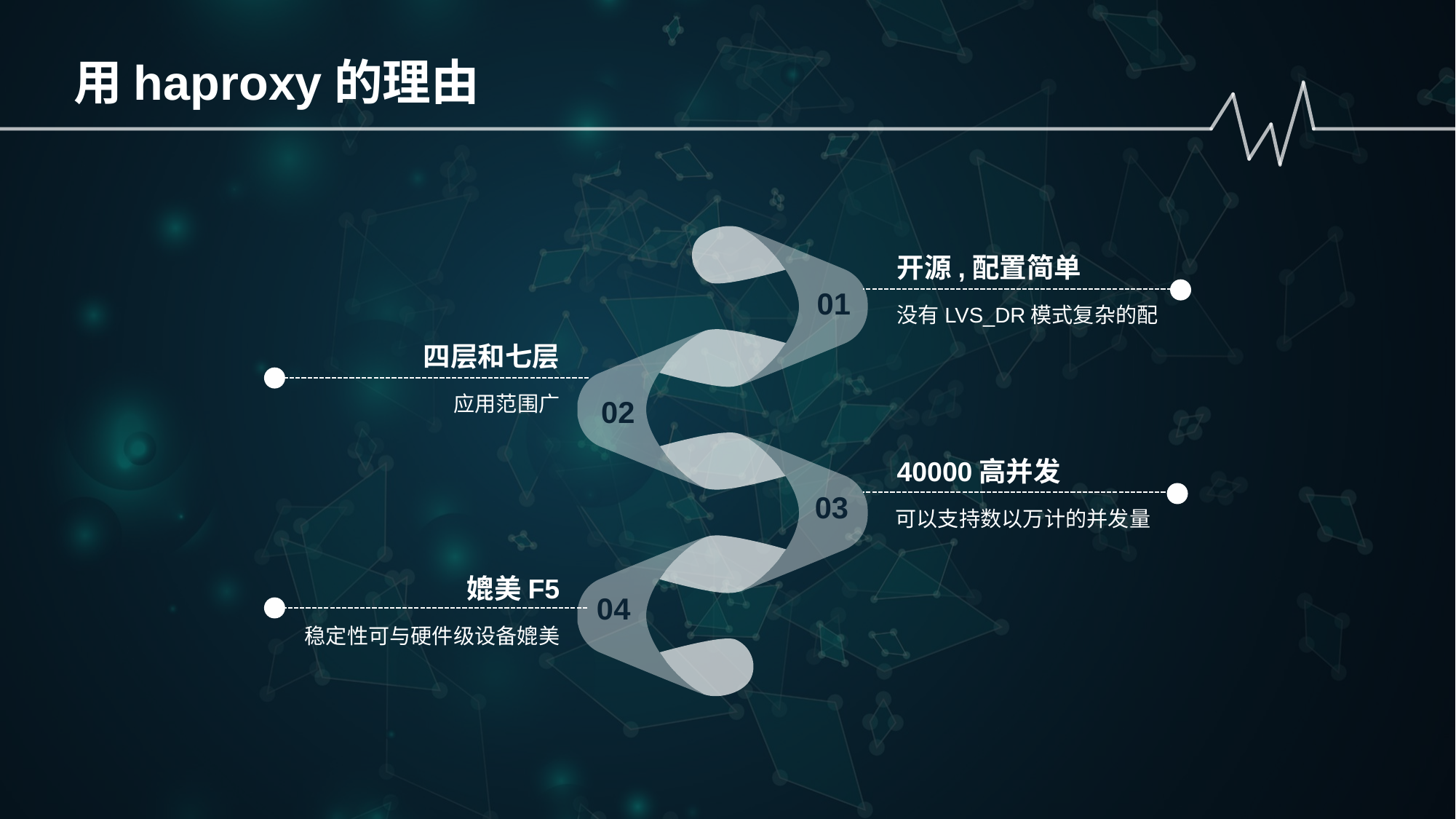

用haproxy的理由

01

02

03

04

开源,配置简单
没有LVS_DR模式复杂的配
四层和七层
应用范围广
40000高并发
可以支持数以万计的并发量
媲美F5
稳定性可与硬件级设备媲美